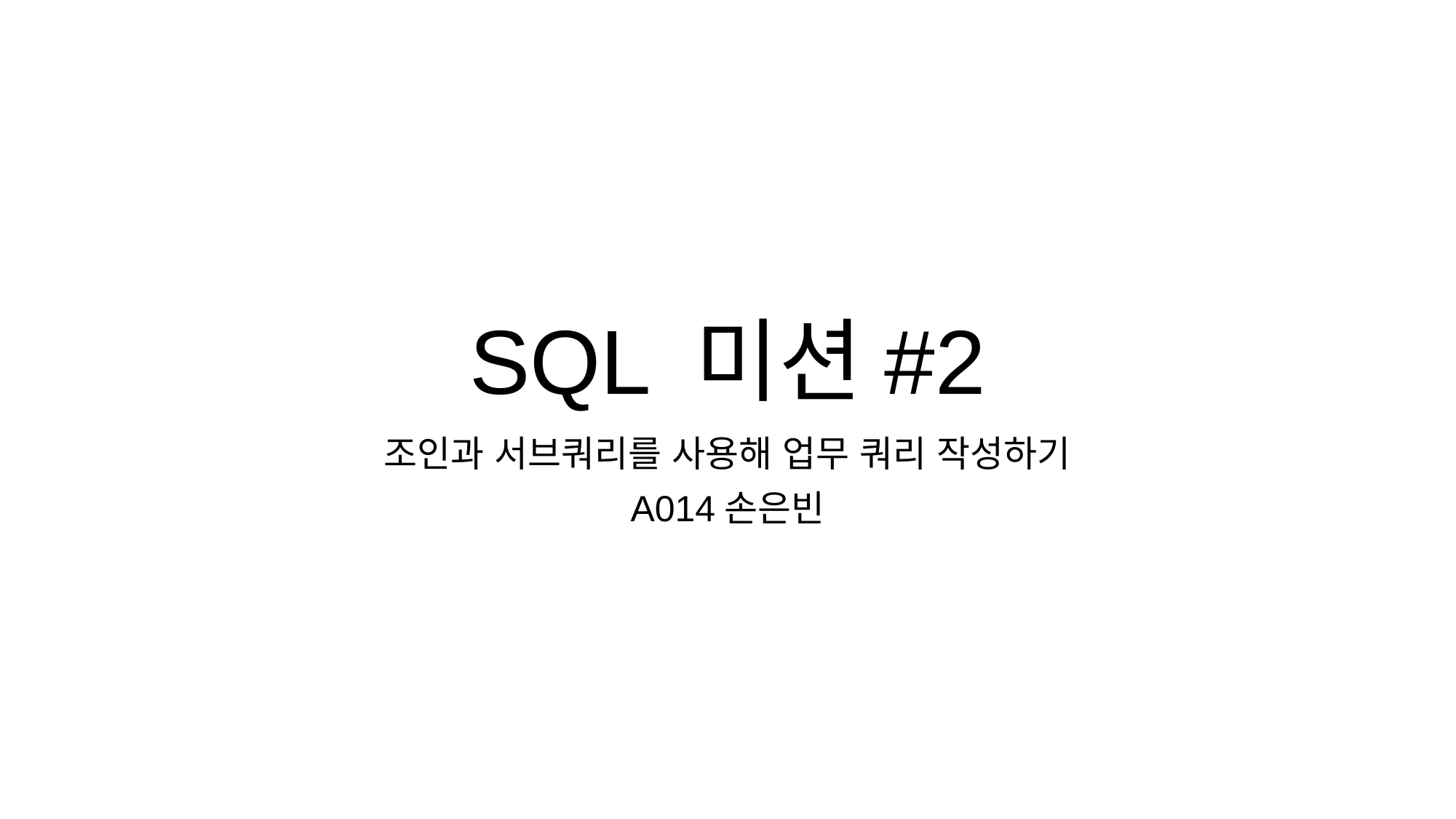

# SQL 미션#2
조인과 서브쿼리를 사용해 업무 쿼리 작성하기
A014손은빈